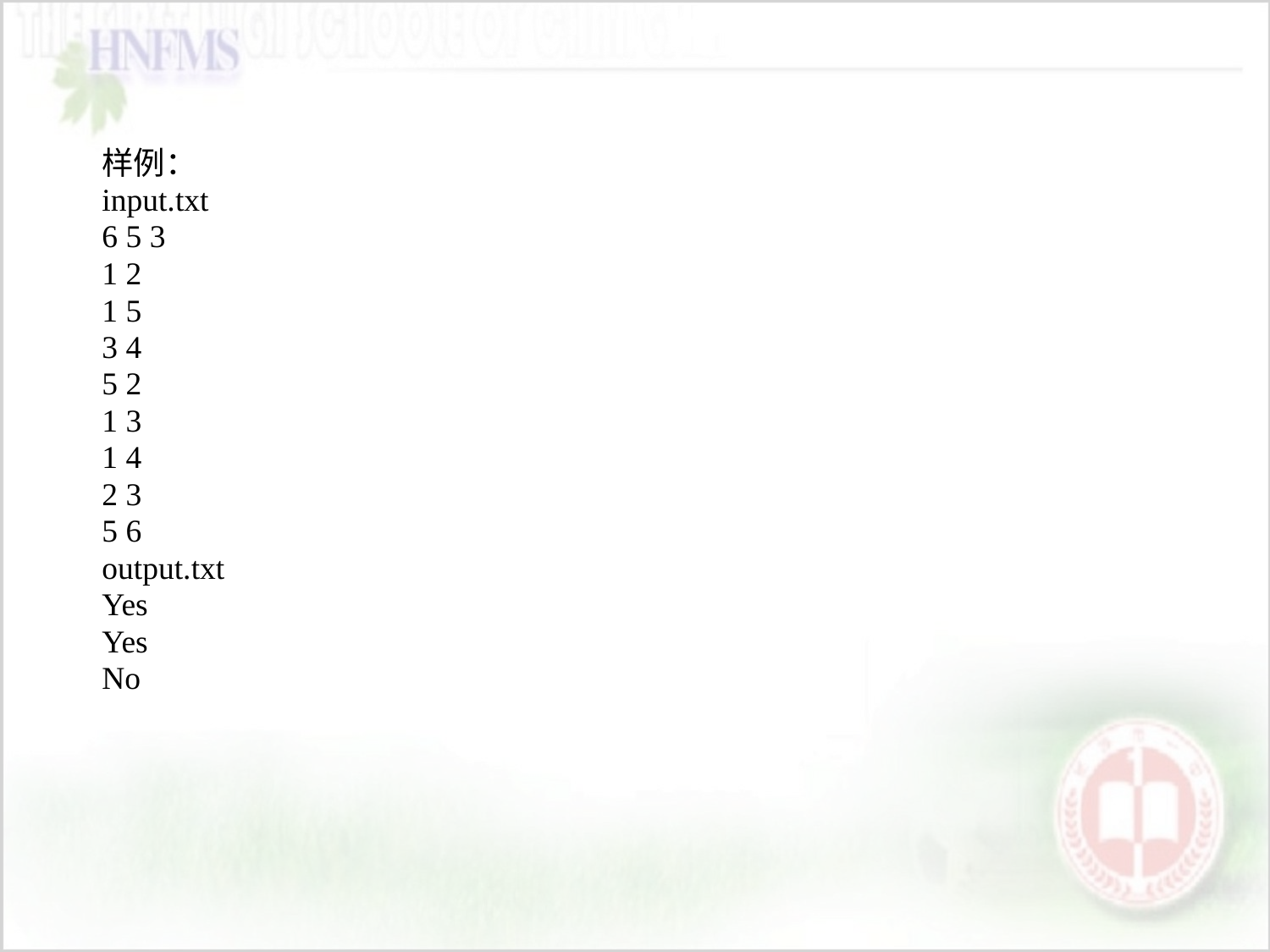

样例：
input.txt
6 5 3
1 2
1 5
3 4
5 2
1 3
1 4
2 3
5 6
output.txt
Yes
Yes
No